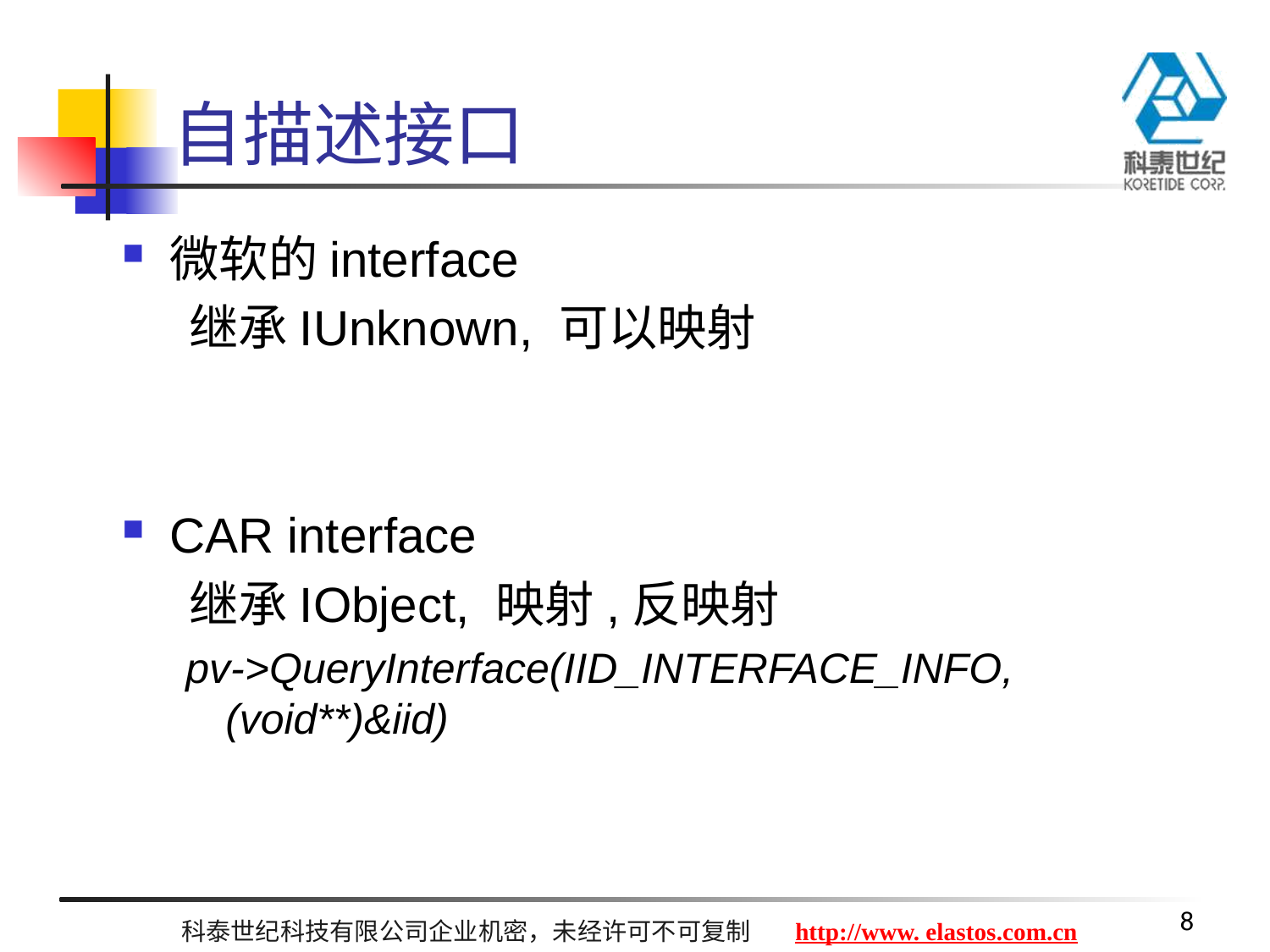

# 自描述接口
微软的interface
     继承IUnknown, 可以映射

CAR interface
     继承IObject, 映射,反映射
pv->QueryInterface(IID_INTERFACE_INFO, (void**)&iid)
8